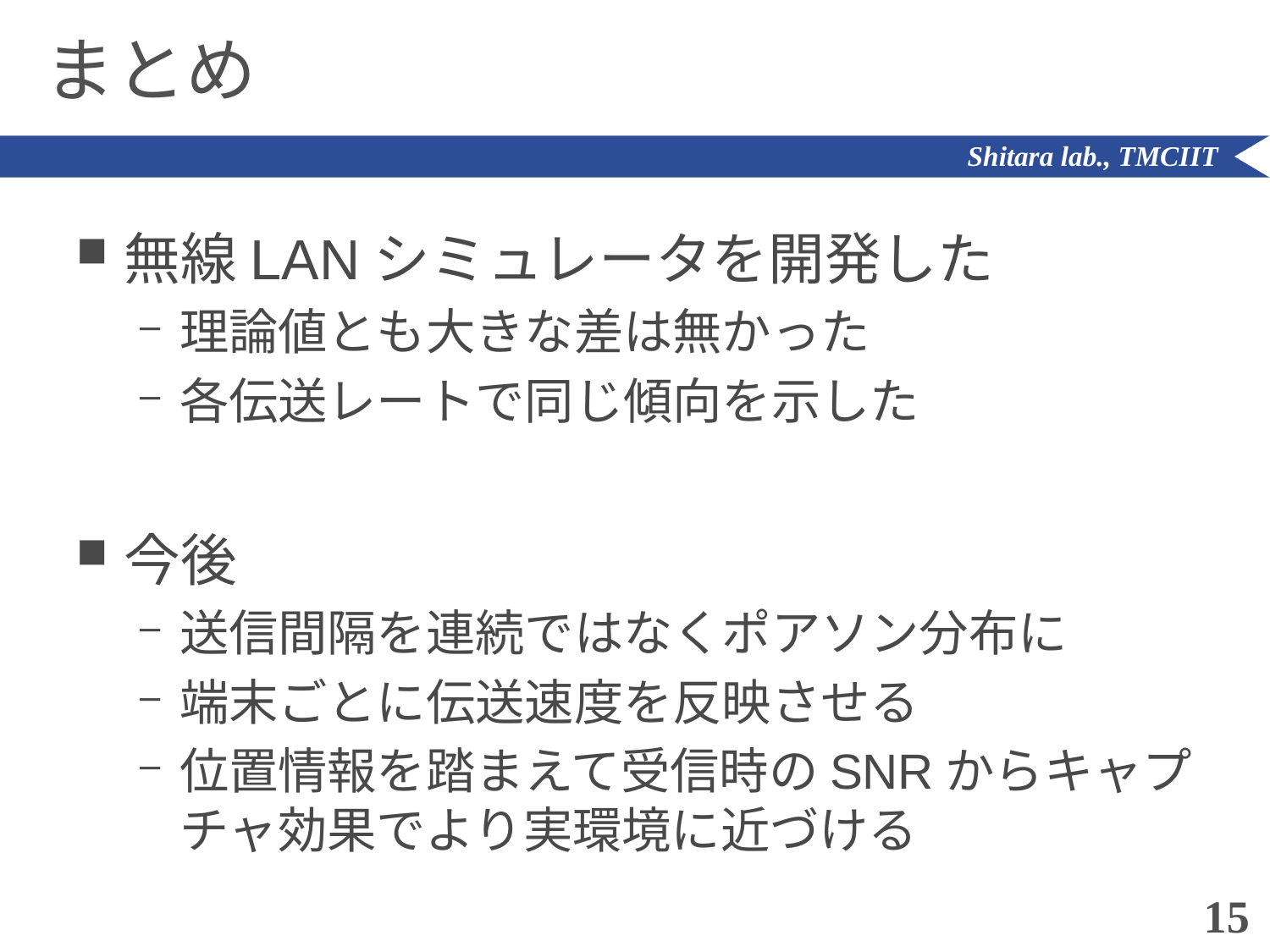

# まとめ
無線LANシミュレータを開発した
理論値とも大きな差は無かった
各伝送レートで同じ傾向を示した

今後
送信間隔を連続ではなくポアソン分布に
端末ごとに伝送速度を反映させる
位置情報を踏まえて受信時のSNRからキャプチャ効果でより実環境に近づける

15